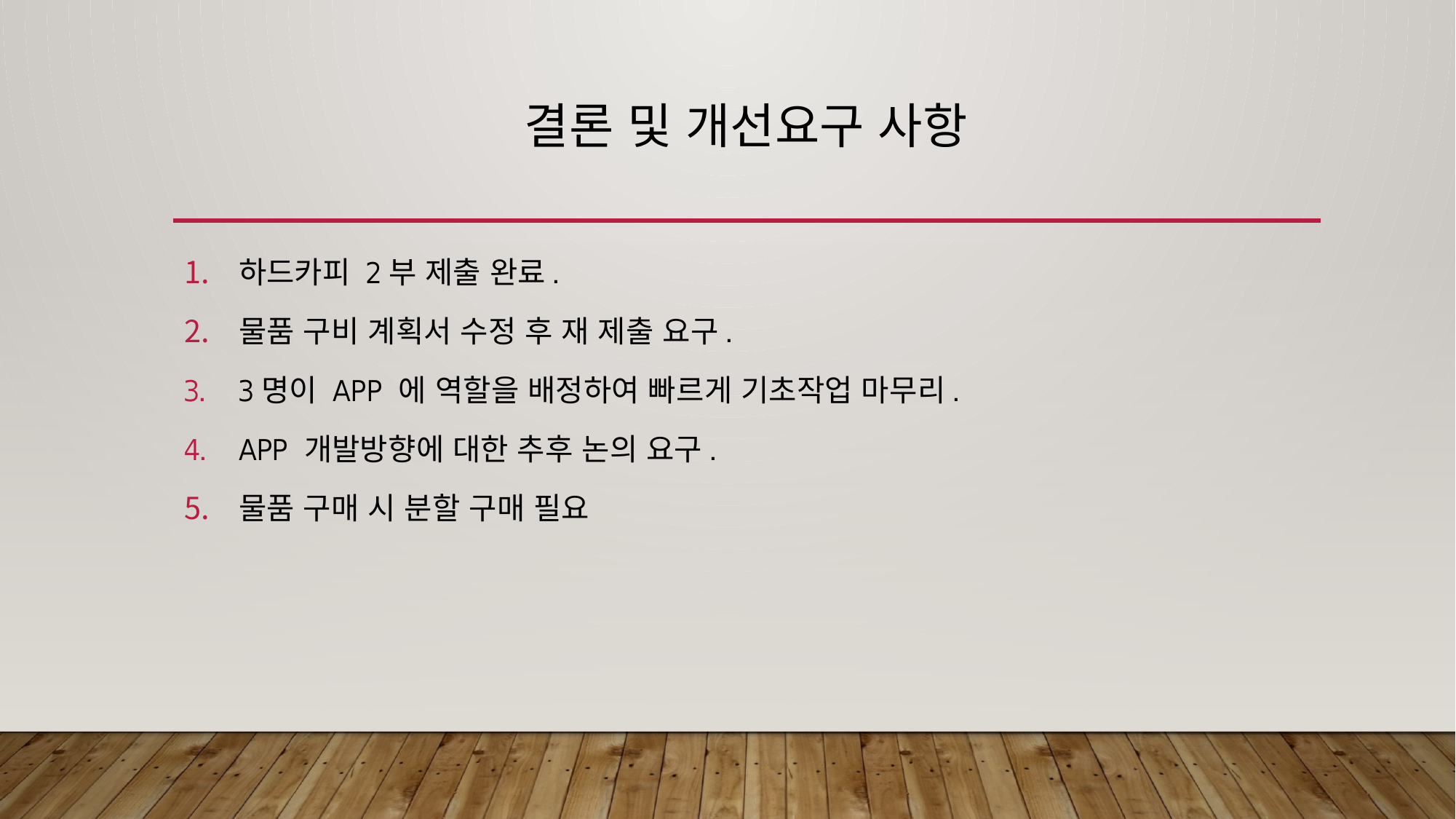

# 결론 및 개선요구 사항
하드카피 2부 제출 완료.
물품 구비 계획서 수정 후 재 제출 요구.
3명이 APP 에 역할을 배정하여 빠르게 기초작업 마무리.
APP 개발방향에 대한 추후 논의 요구.
물품 구매 시 분할 구매 필요